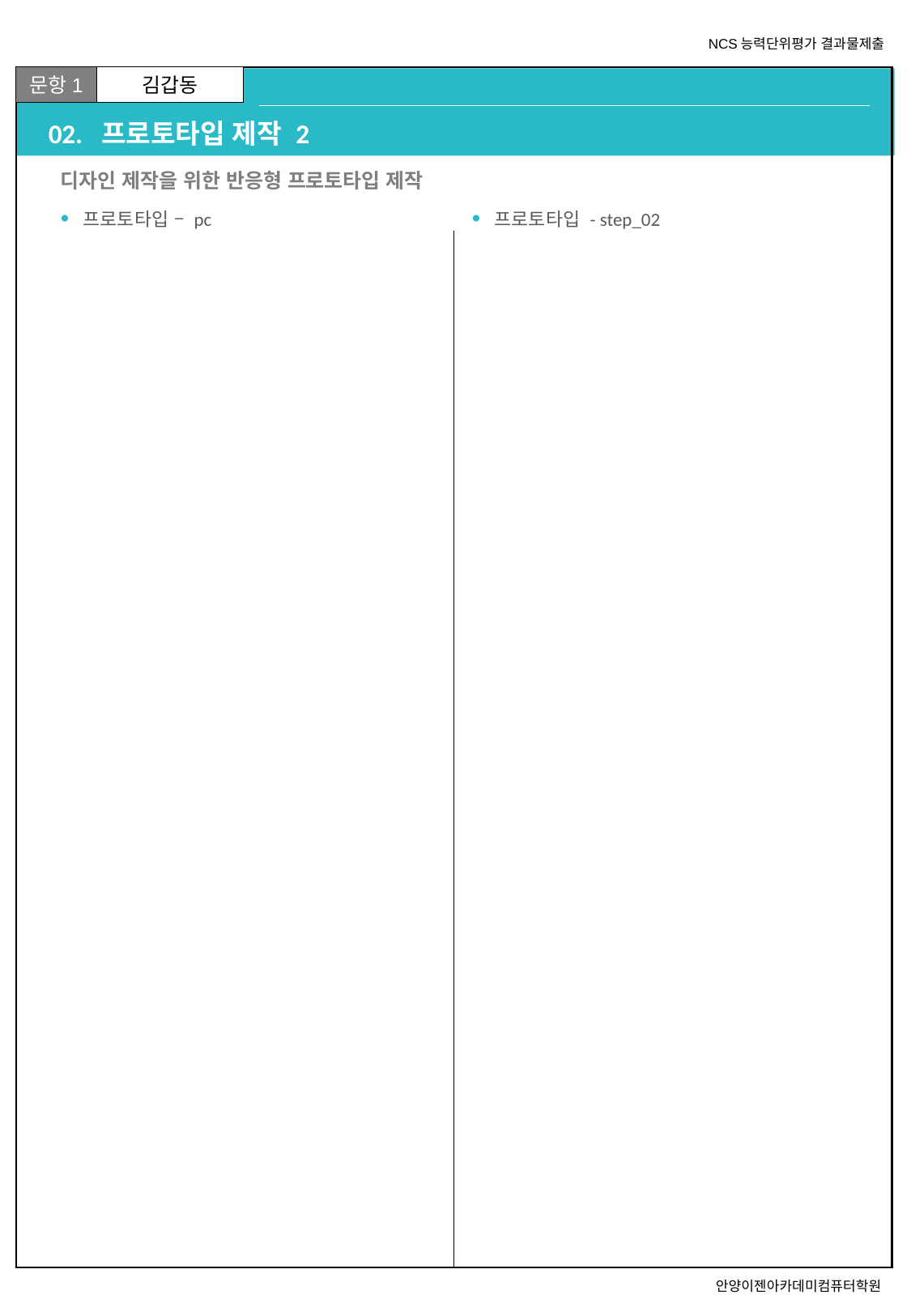

# 02.  프로토타입 제작 2
디자인 제작을 위한 반응형 프로토타입 제작
프로토타입 – pc
프로토타입 - step_02